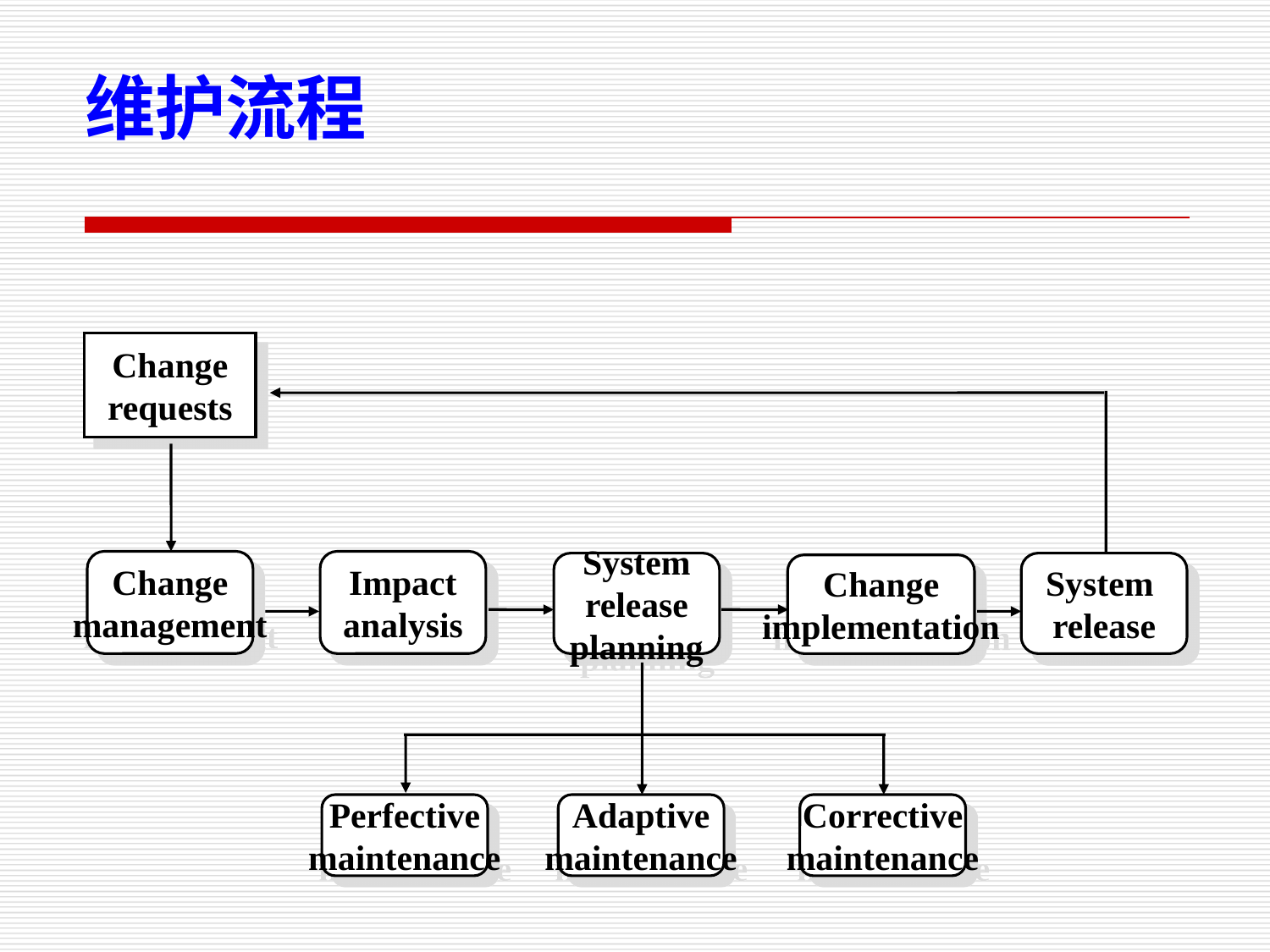

维护流程
Change
requests

Change
management
Impact
analysis
System
release
planning
System
release
Change
implementation

Perfective
maintenance
Adaptive
maintenance
Corrective
maintenance